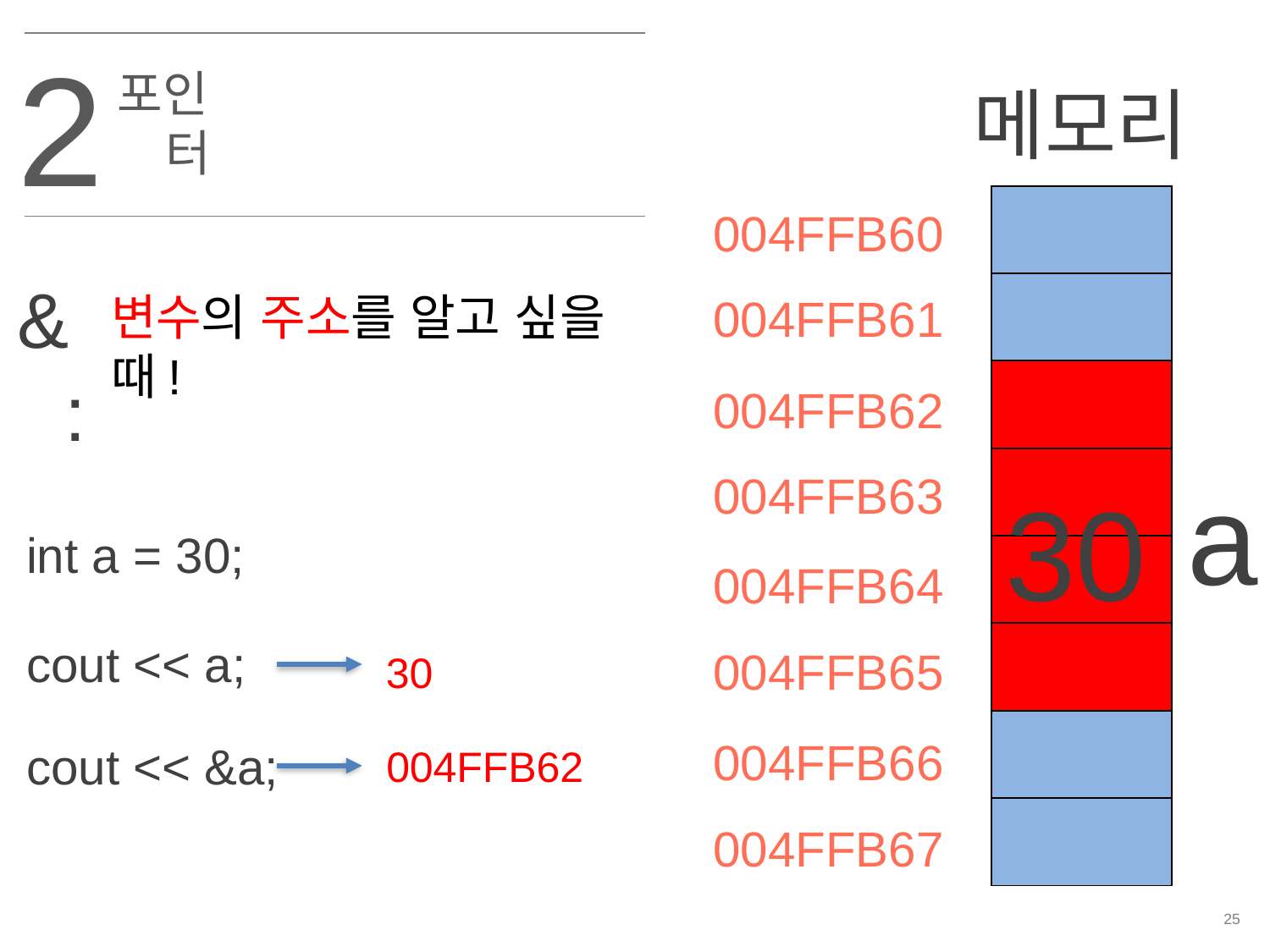

2
포인터
메모리
|  |
| --- |
|  |
|  |
|  |
|  |
|  |
|  |
|  |
004FFB60
&:
변수의 주소를 알고 싶을 때!
004FFB61
004FFB62
a
004FFB63
30
int a = 30;
004FFB64
cout << a;
004FFB65
30
004FFB66
cout << &a;
004FFB62
004FFB67